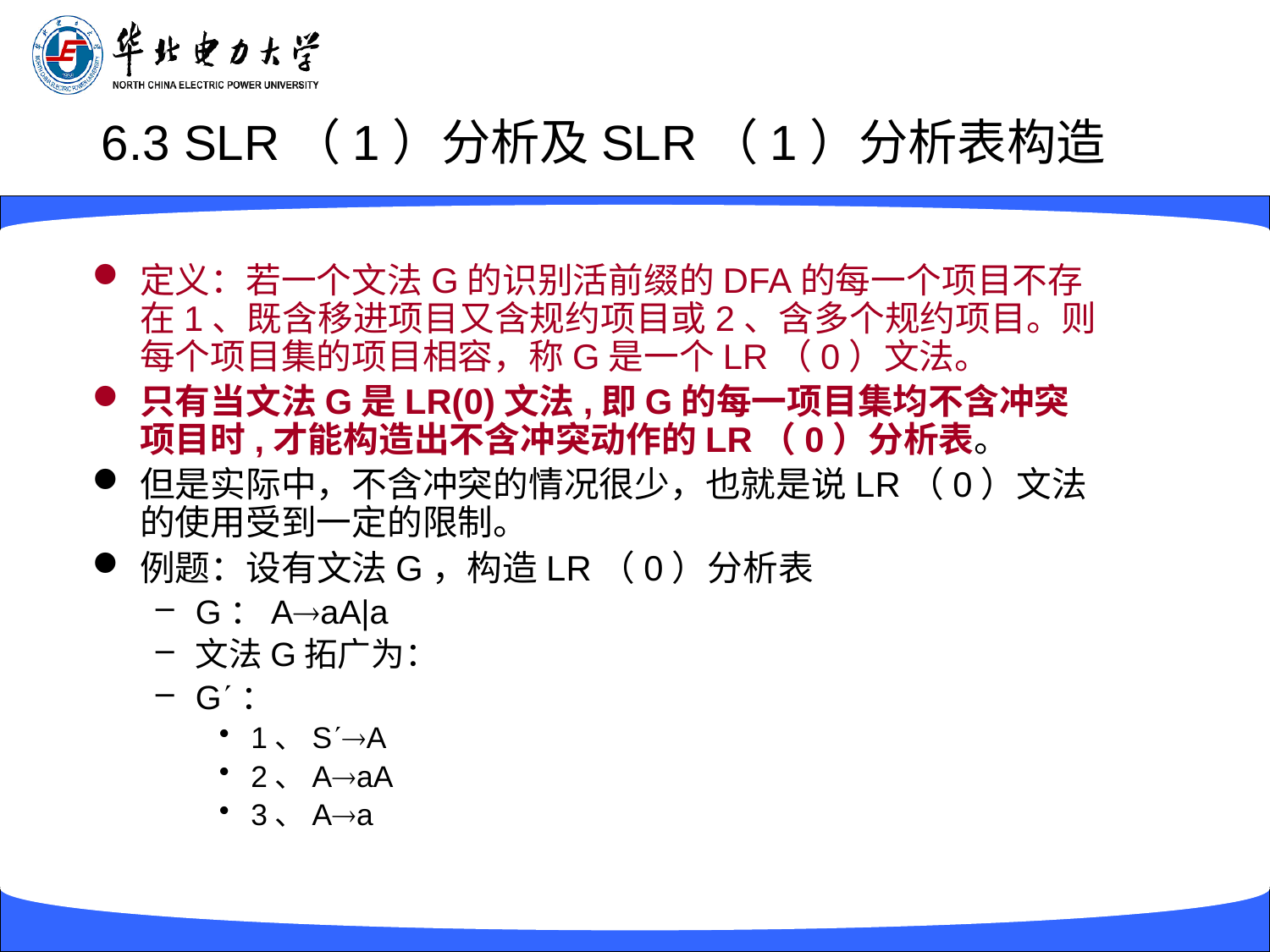

# 6.3 SLR（1）分析及SLR（1）分析表构造
定义：若一个文法G的识别活前缀的DFA的每一个项目不存在1、既含移进项目又含规约项目或2、含多个规约项目。则每个项目集的项目相容，称G是一个LR（0）文法。
只有当文法G是LR(0)文法,即G的每一项目集均不含冲突项目时,才能构造出不含冲突动作的LR（0）分析表。
但是实际中，不含冲突的情况很少，也就是说LR（0）文法的使用受到一定的限制。
例题：设有文法G，构造LR（0）分析表
G：A→aA|a
文法G拓广为：
G′：
1、S′→A
2、A→aA
3、A→a